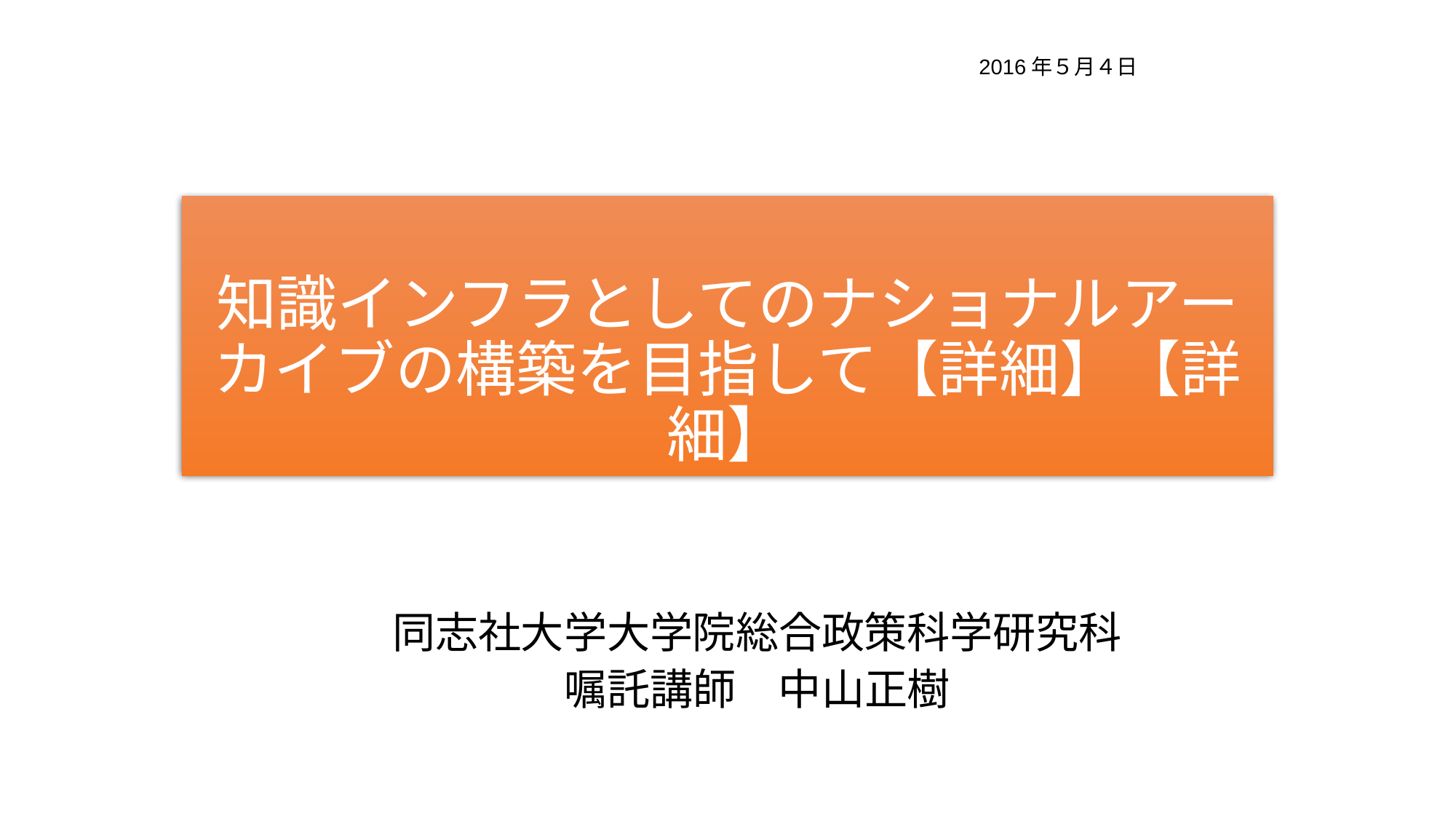

2016年５月４日
# 知識インフラとしてのナショナルアーカイブの構築を目指して【詳細】【詳細】
同志社大学大学院総合政策科学研究科
嘱託講師　中山正樹